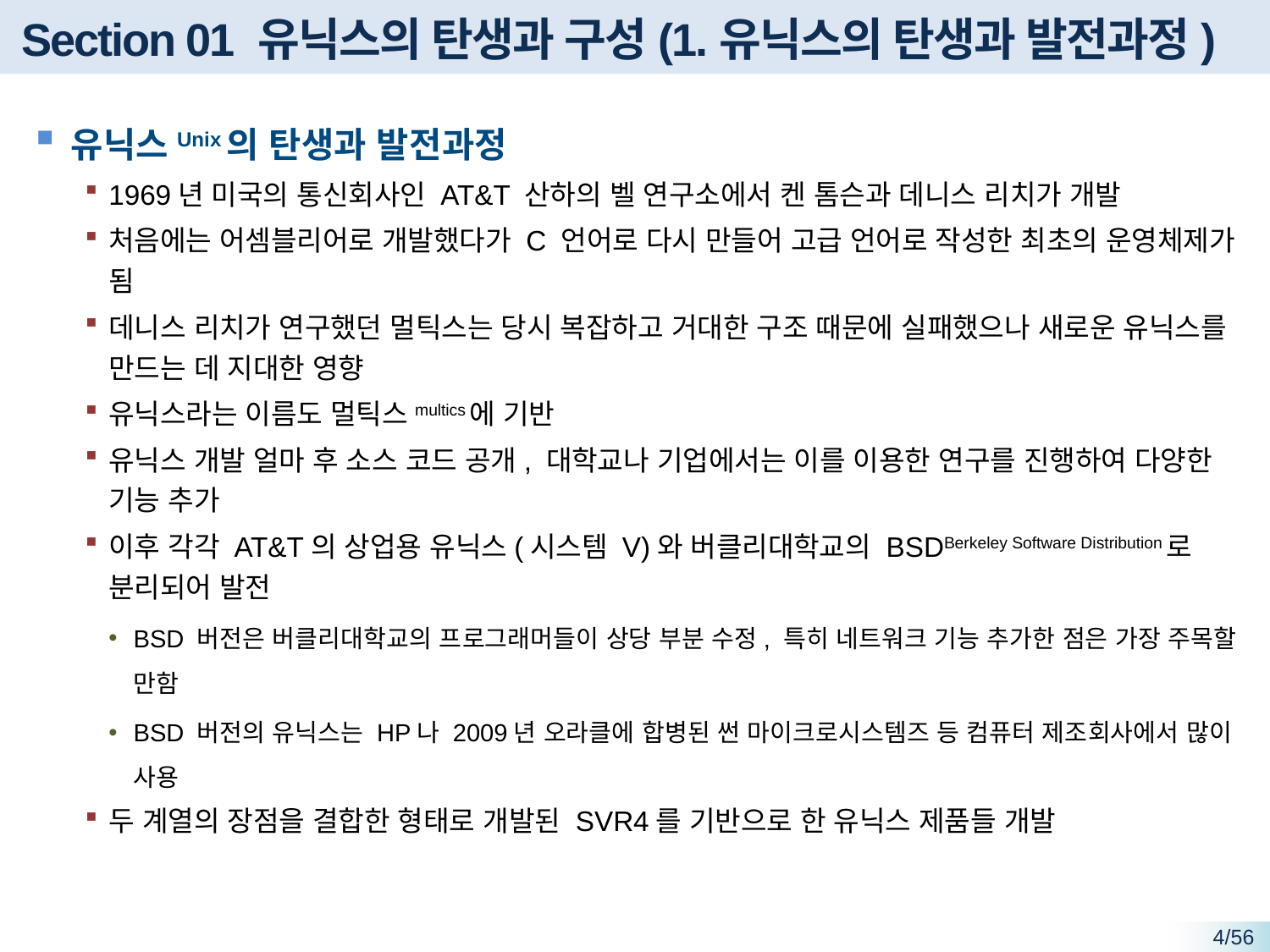

# Section 01 유닉스의 탄생과 구성(1.유닉스의 탄생과 발전과정)
유닉스Unix의 탄생과 발전과정
1969년 미국의 통신회사인 AT&T 산하의 벨 연구소에서 켄 톰슨과 데니스 리치가 개발
처음에는 어셈블리어로 개발했다가 C 언어로 다시 만들어 고급 언어로 작성한 최초의 운영체제가 됨
데니스 리치가 연구했던 멀틱스는 당시 복잡하고 거대한 구조 때문에 실패했으나 새로운 유닉스를 만드는 데 지대한 영향
유닉스라는 이름도 멀틱스multics에 기반
유닉스 개발 얼마 후 소스 코드 공개, 대학교나 기업에서는 이를 이용한 연구를 진행하여 다양한 기능 추가
이후 각각 AT&T의 상업용 유닉스(시스템 V)와 버클리대학교의 BSDBerkeley Software Distribution로 분리되어 발전
BSD 버전은 버클리대학교의 프로그래머들이 상당 부분 수정, 특히 네트워크 기능 추가한 점은 가장 주목할 만함
BSD 버전의 유닉스는 HP나 2009년 오라클에 합병된 썬 마이크로시스템즈 등 컴퓨터 제조회사에서 많이 사용
두 계열의 장점을 결합한 형태로 개발된 SVR4를 기반으로 한 유닉스 제품들 개발